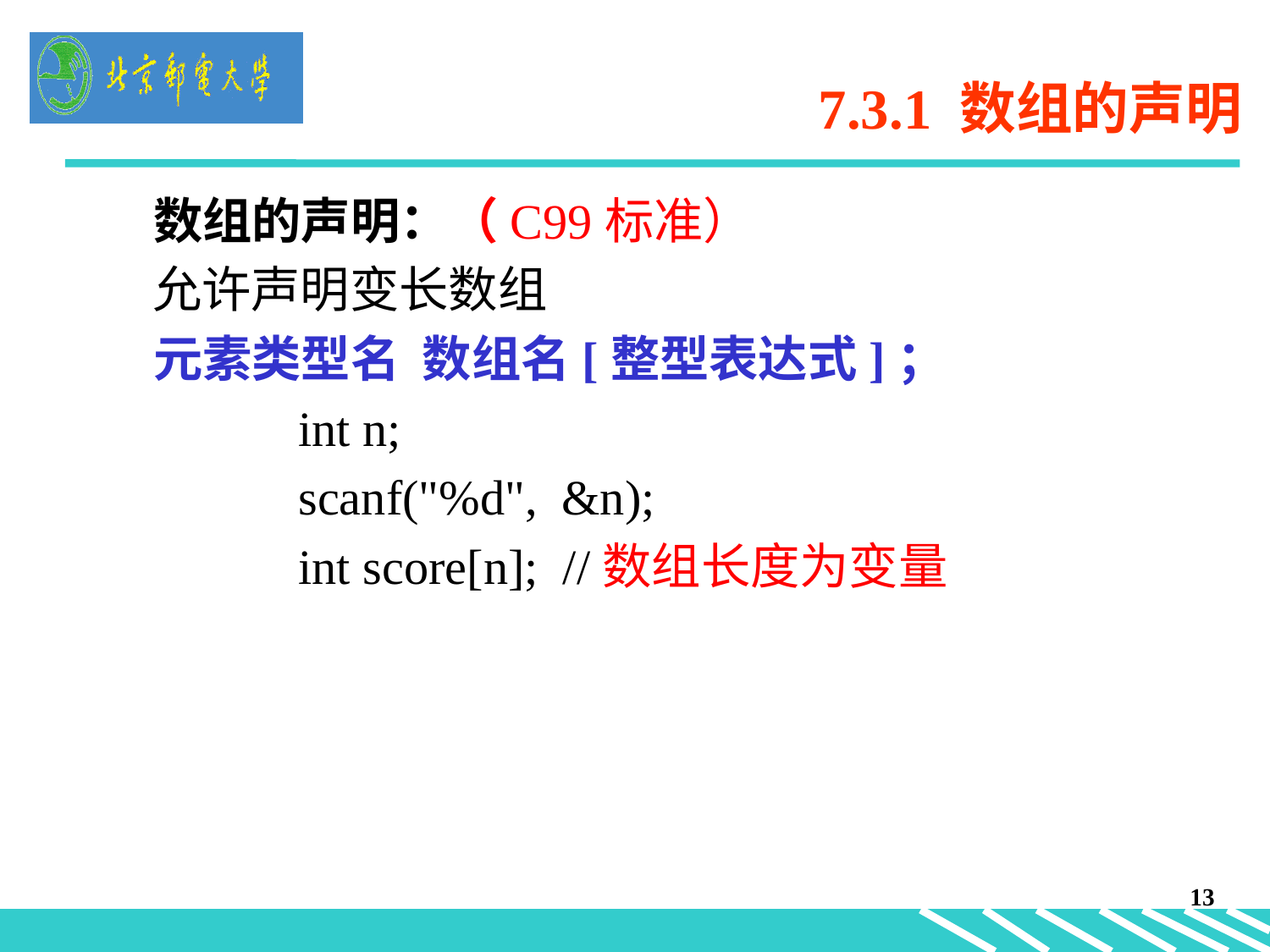

# 7.3.1 数组的声明
   数组的声明：（C99标准）
   允许声明变长数组
   元素类型名  数组名[整型表达式]；
	int n;
	scanf("%d",  &n);
	int score[n];  //数组长度为变量
13